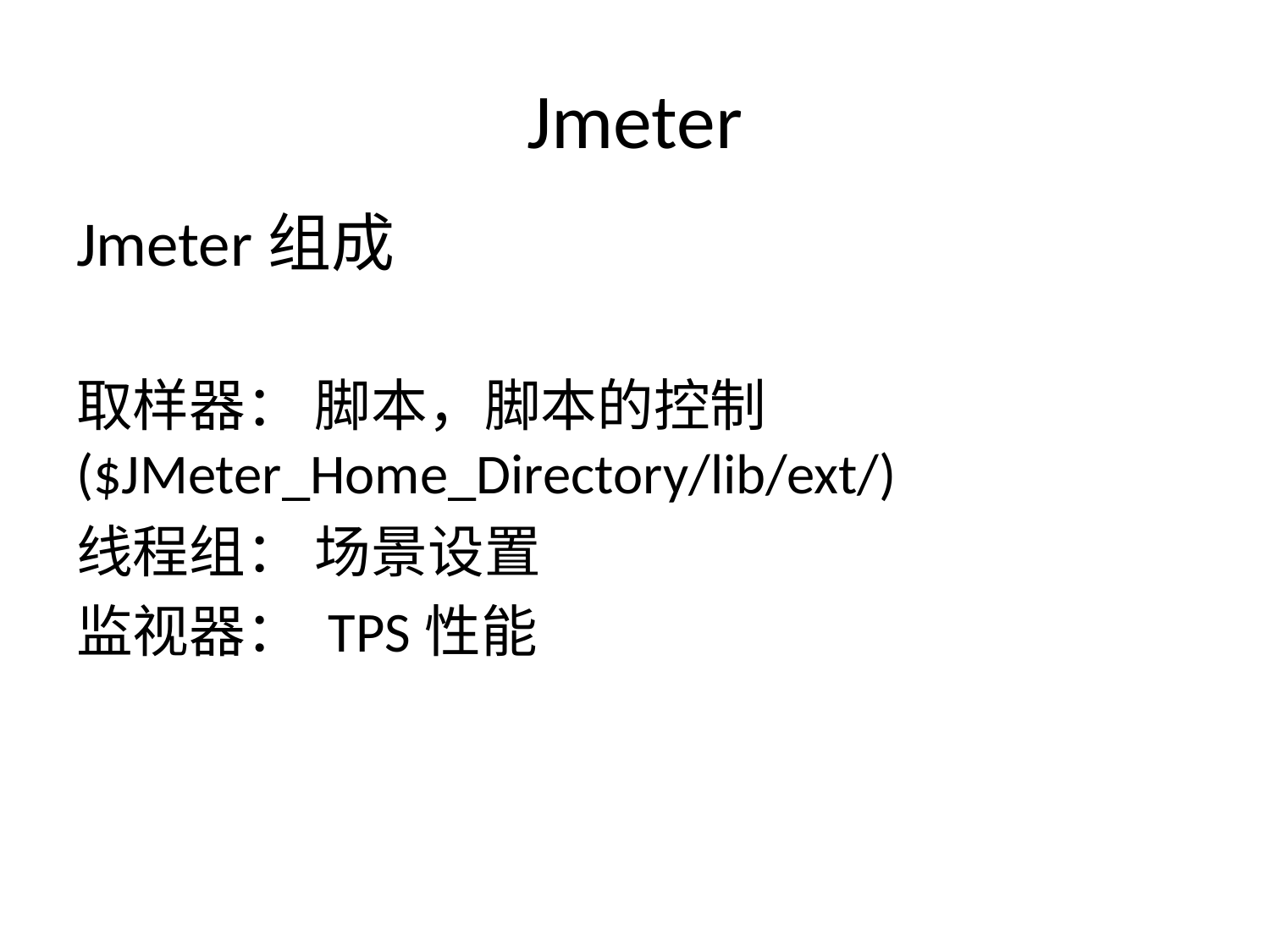

# Jmeter
Jmeter组成

取样器： 脚本，脚本的控制($JMeter_Home_Directory/lib/ext/)
线程组： 场景设置
监视器： TPS性能